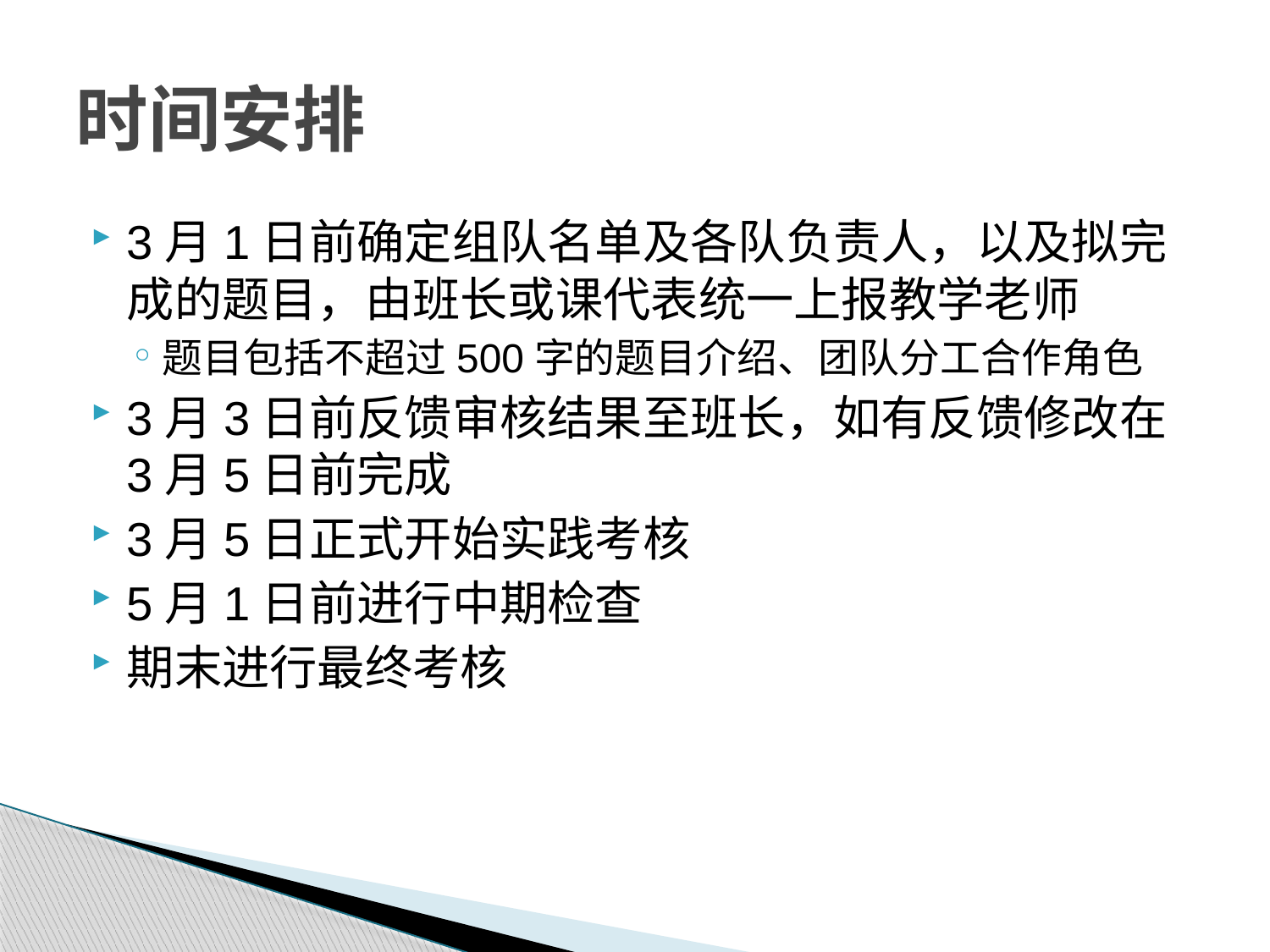

# 时间安排
3月1日前确定组队名单及各队负责人，以及拟完成的题目，由班长或课代表统一上报教学老师
题目包括不超过500字的题目介绍、团队分工合作角色
3月3日前反馈审核结果至班长，如有反馈修改在3月5日前完成
3月5日正式开始实践考核
5月1日前进行中期检查
期末进行最终考核